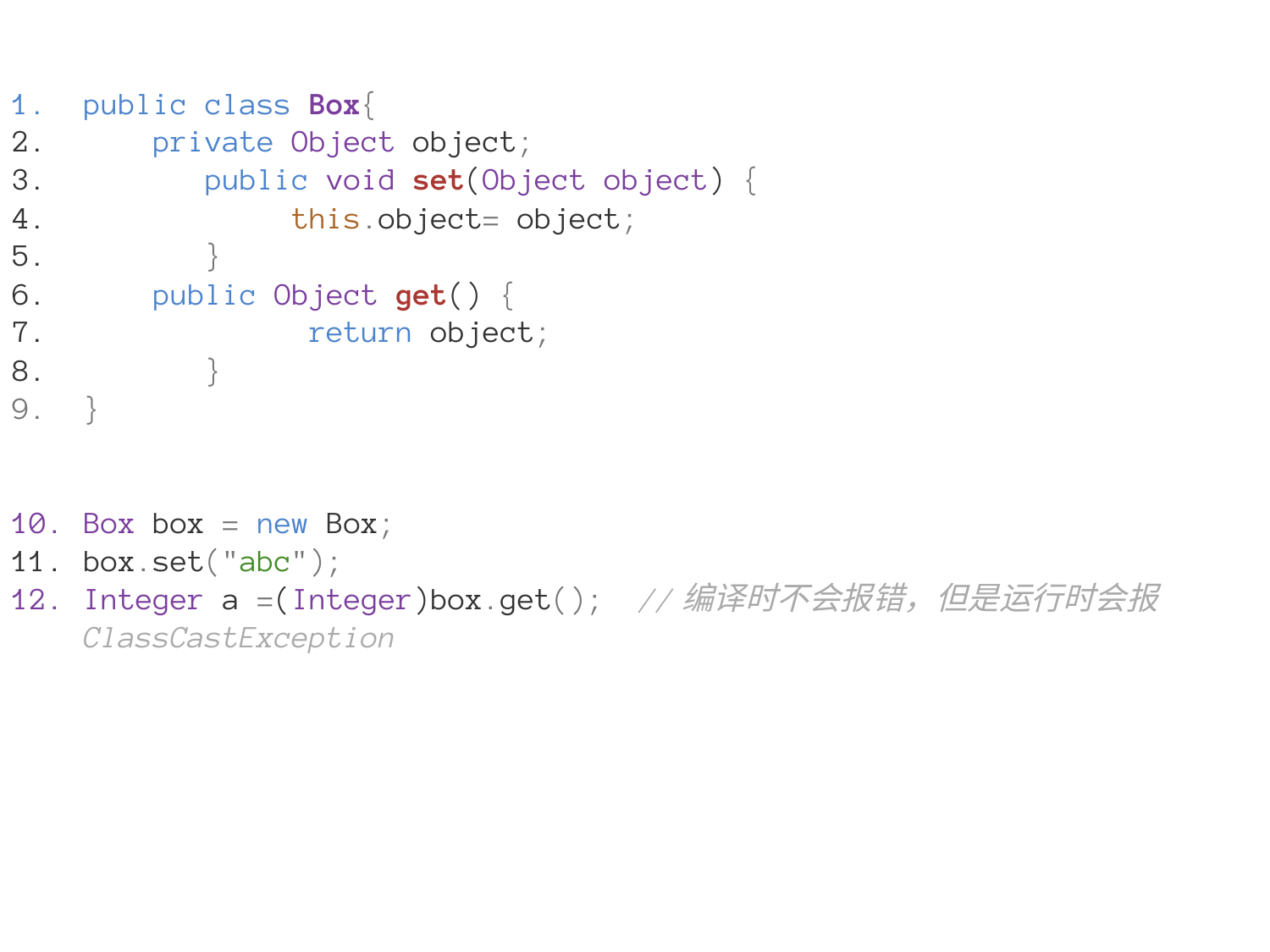

public class Box{
    private Object object;
       public void set(Object object) {
            this.object= object;
       }
    public Object get() {
             return object;
       }
}

Box box = new Box;
box.set("abc");
Integer a =(Integer)box.get();  //编译时不会报错，但是运行时会报ClassCastException